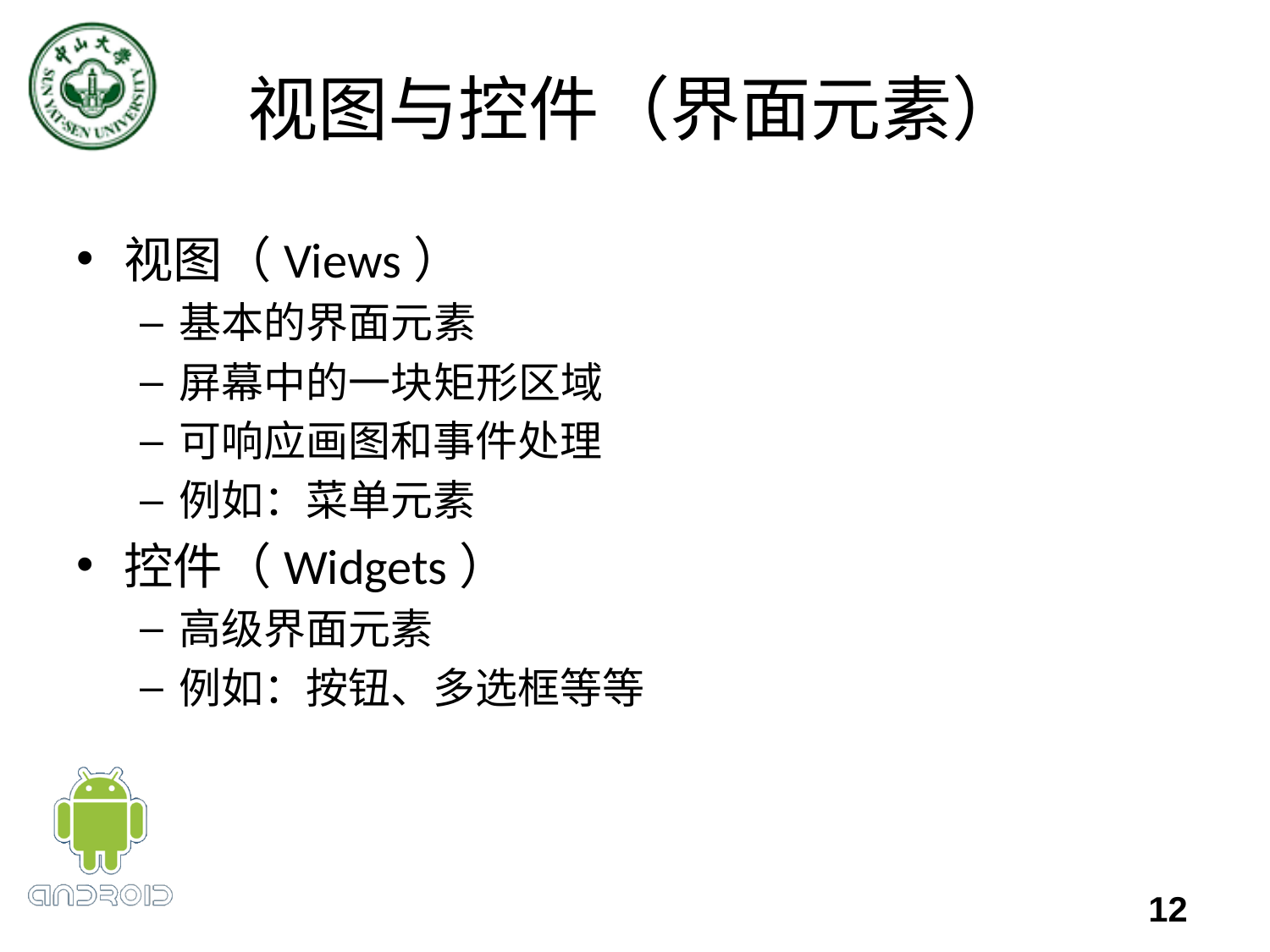

# 视图与控件（界面元素）
视图（Views）
基本的界面元素
屏幕中的一块矩形区域
可响应画图和事件处理
例如：菜单元素
控件（Widgets）
高级界面元素
例如：按钮、多选框等等
12